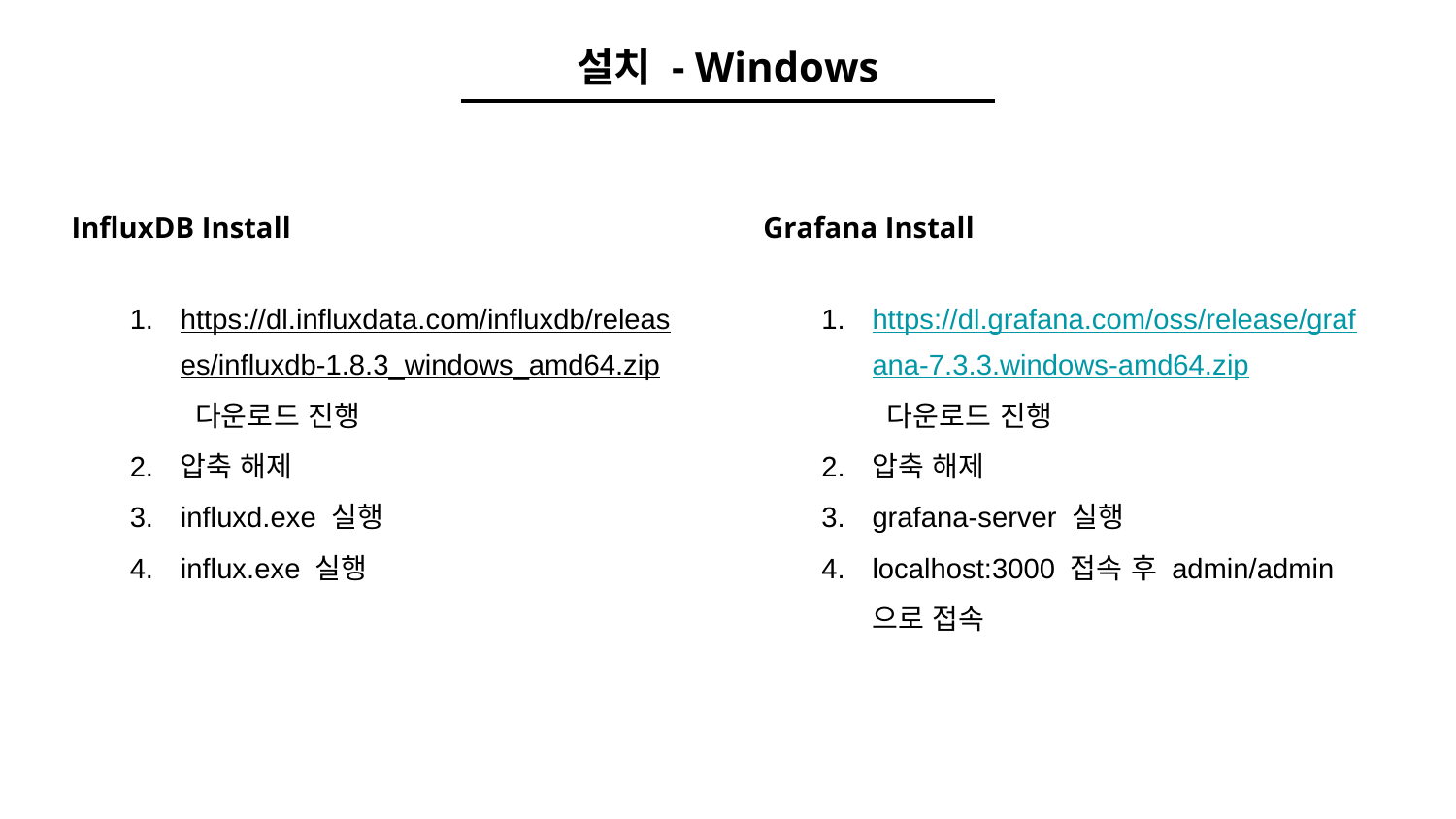

설치 - Windows
InfluxDB Install
Grafana Install
https://dl.influxdata.com/influxdb/releases/influxdb-1.8.3_windows_amd64.zip 다운로드 진행
압축 해제
influxd.exe 실행
influx.exe 실행
https://dl.grafana.com/oss/release/grafana-7.3.3.windows-amd64.zip 다운로드 진행
압축 해제
grafana-server 실행
localhost:3000 접속 후 admin/admin 으로 접속